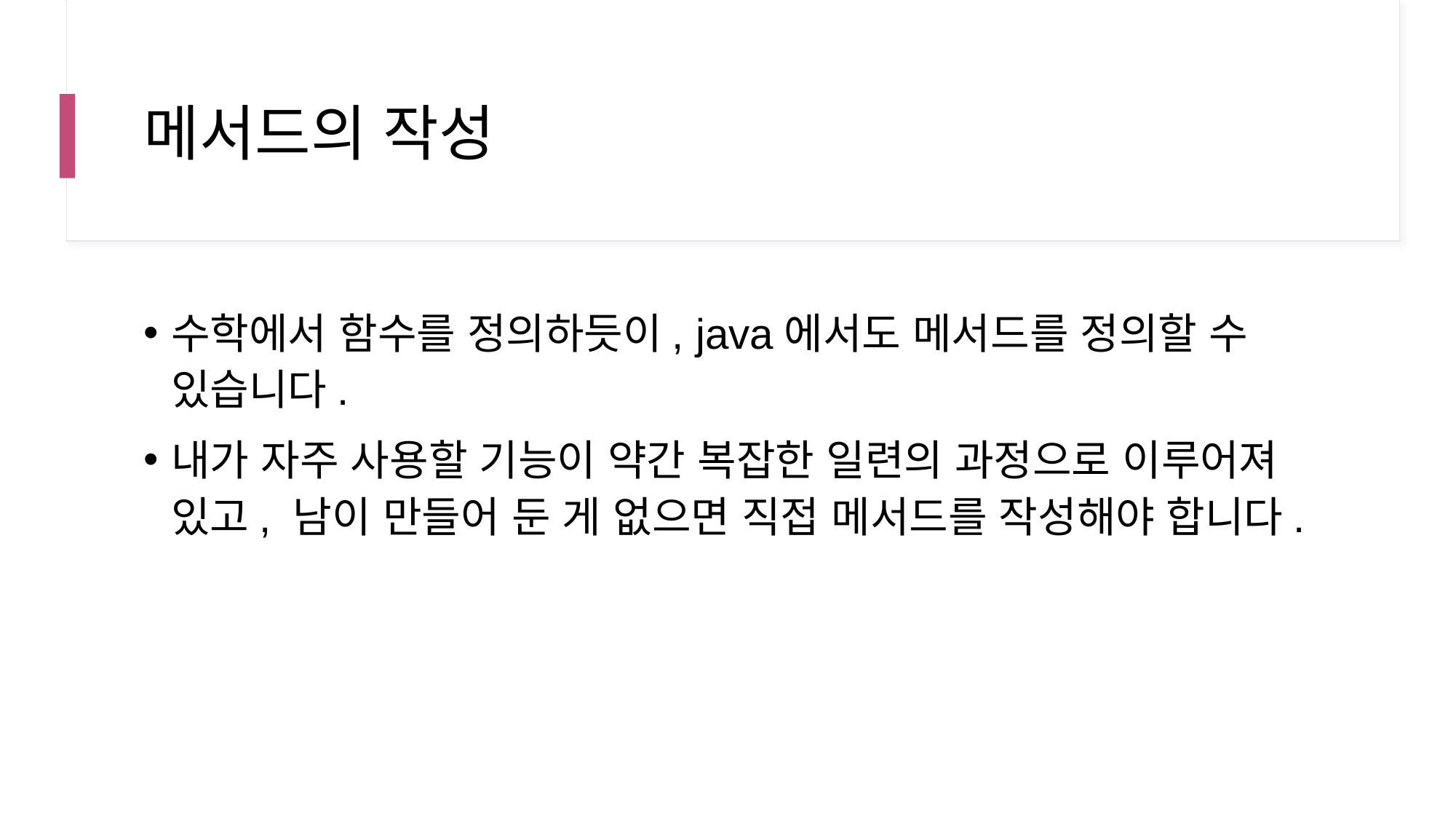

# 메서드의 작성
수학에서 함수를 정의하듯이, java에서도 메서드를 정의할 수 있습니다.
내가 자주 사용할 기능이 약간 복잡한 일련의 과정으로 이루어져 있고, 남이 만들어 둔 게 없으면 직접 메서드를 작성해야 합니다.